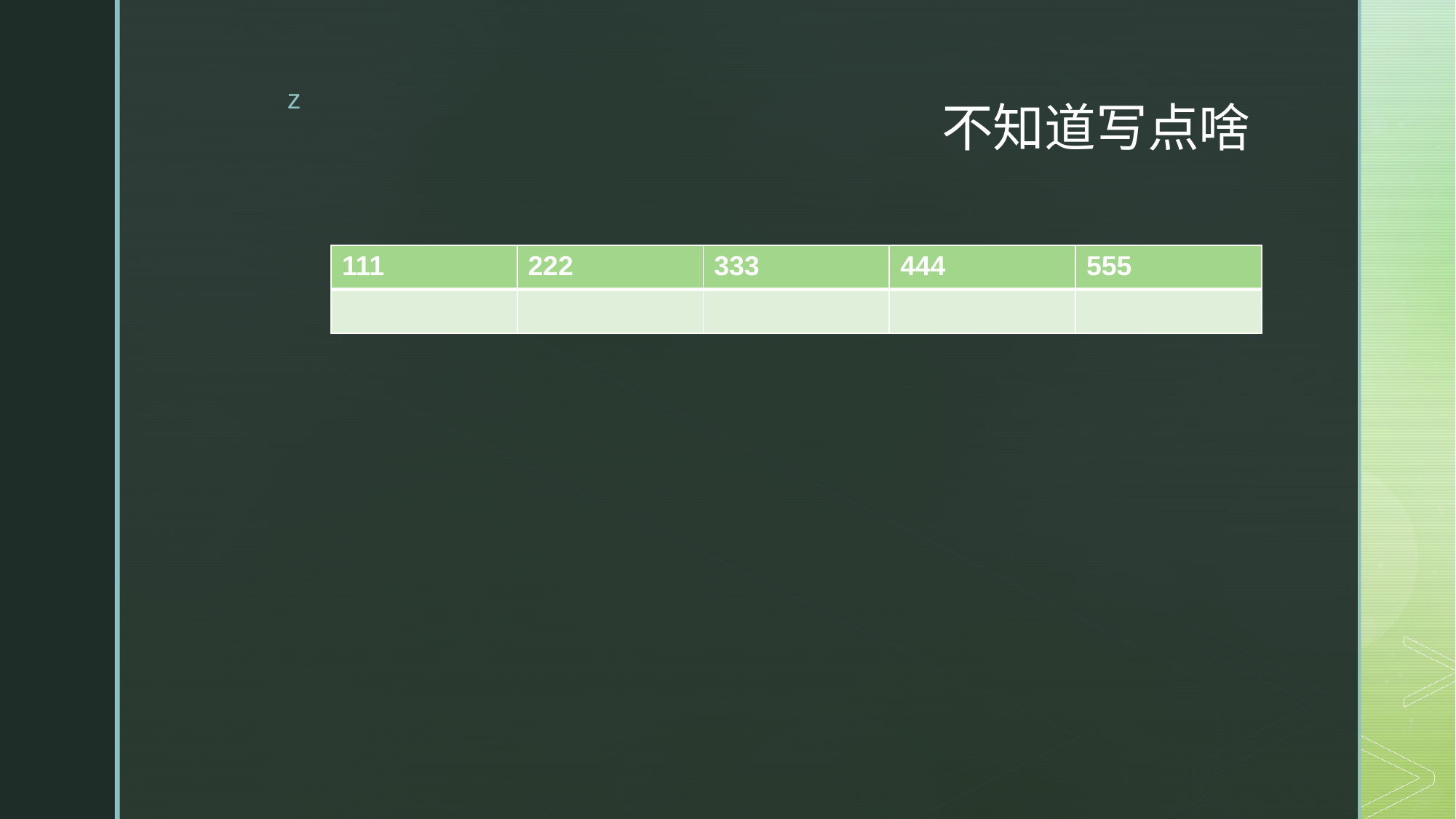

# 不知道写点啥
| 111 | 222 | 333 | 444 | 555 |
| --- | --- | --- | --- | --- |
|  |  |  |  |  |